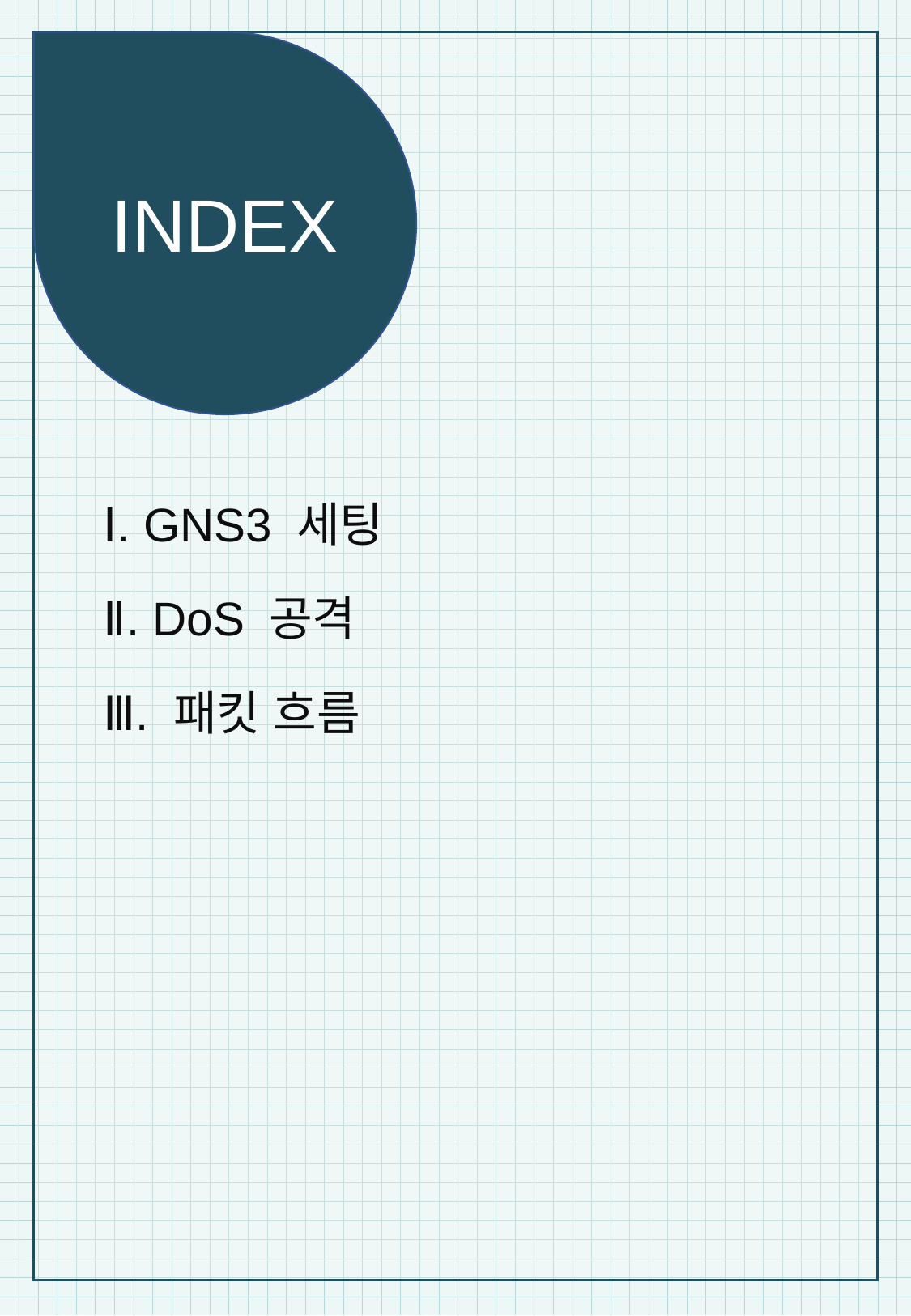

INDEX

Ⅰ. GNS3 세팅

Ⅱ. DoS 공격

Ⅲ. 패킷 흐름